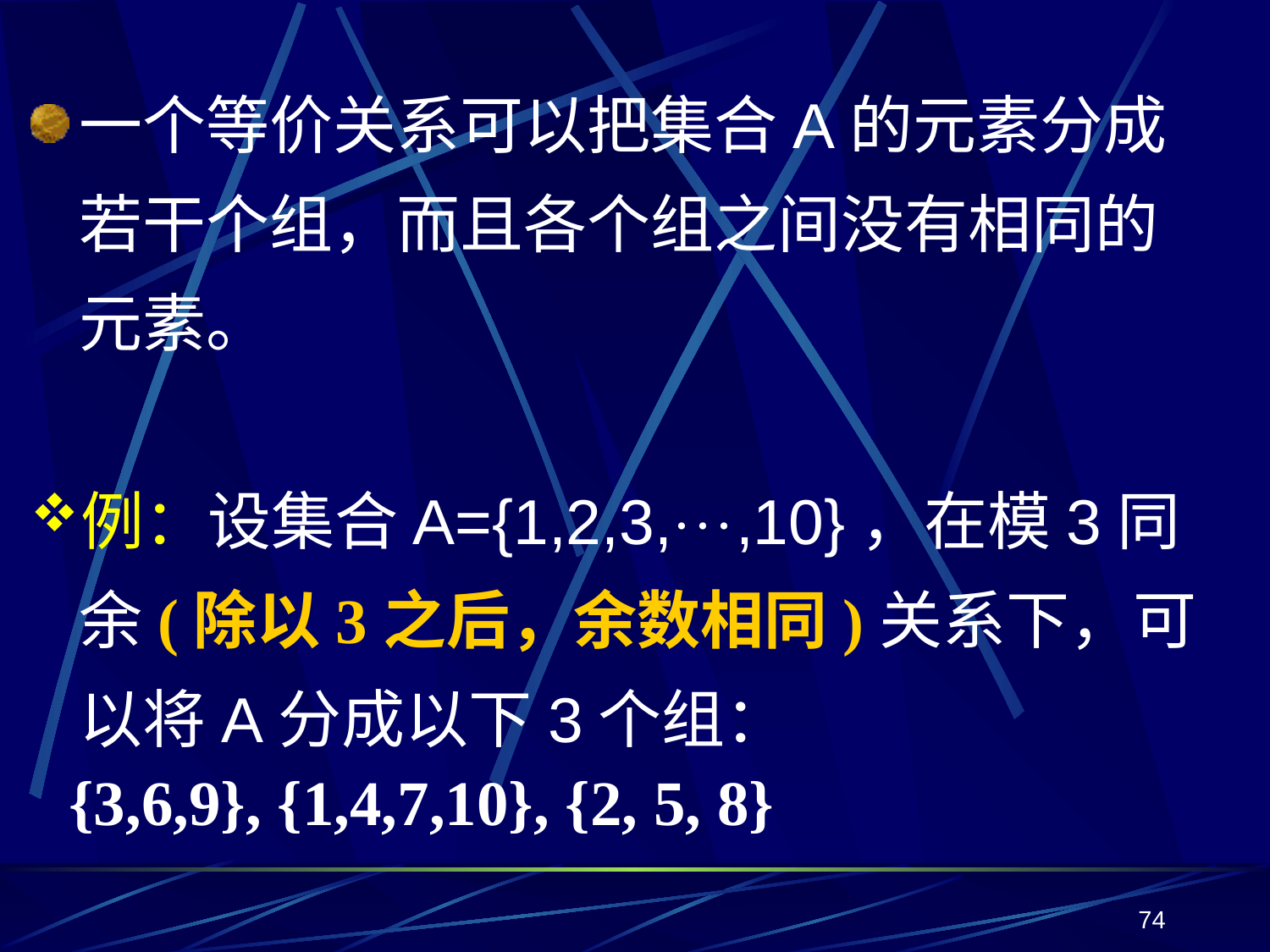

一个等价关系可以把集合A的元素分成若干个组，而且各个组之间没有相同的元素。

例：设集合A={1,2,3,…,10}，在模3同余(除以3之后，余数相同)关系下，可以将A分成以下3个组：
{3,6,9}, {1,4,7,10}, {2, 5, 8}
74